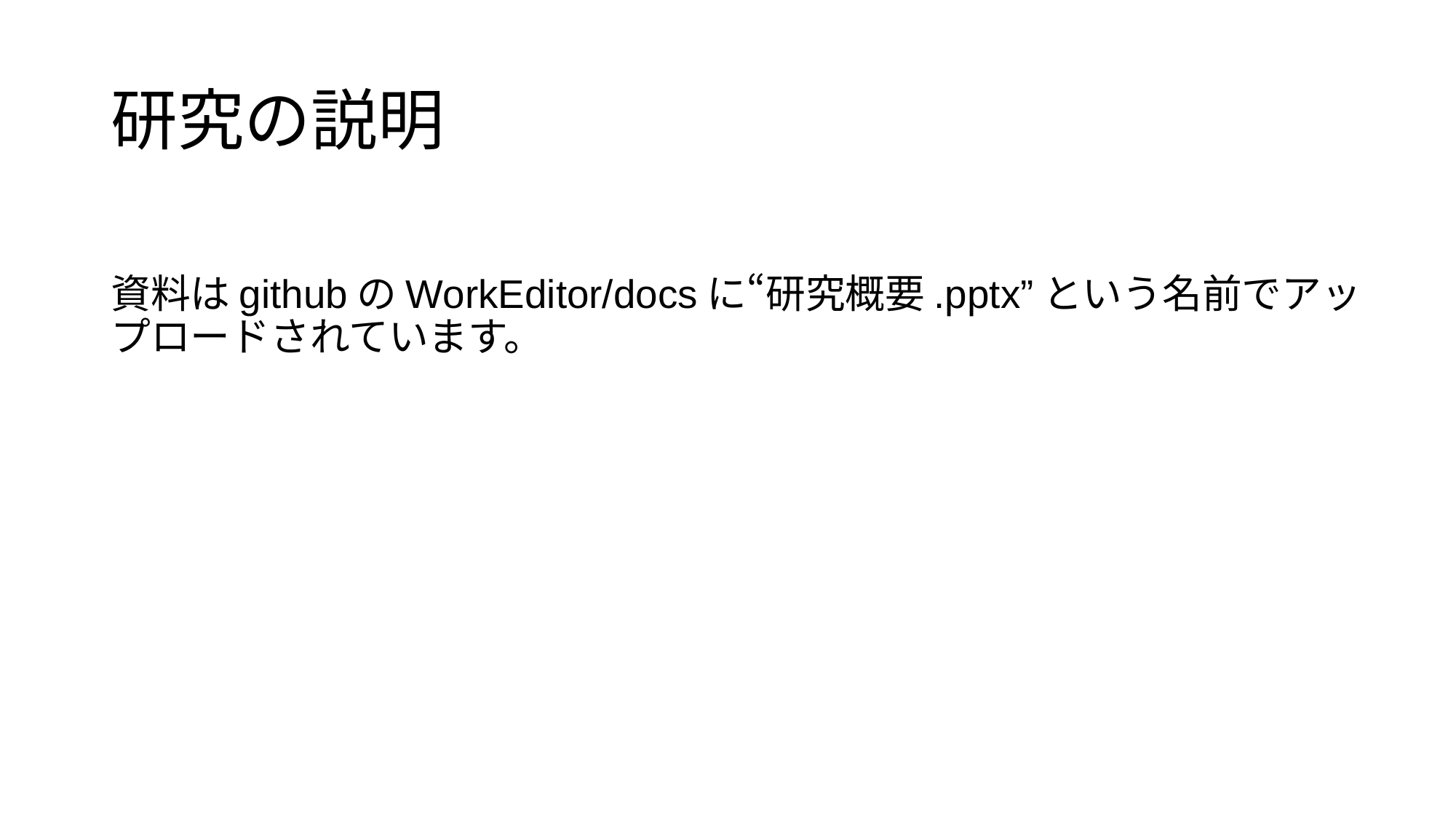

# 研究の説明
資料はgithubのWorkEditor/docsに“研究概要.pptx”という名前でアップロードされています。